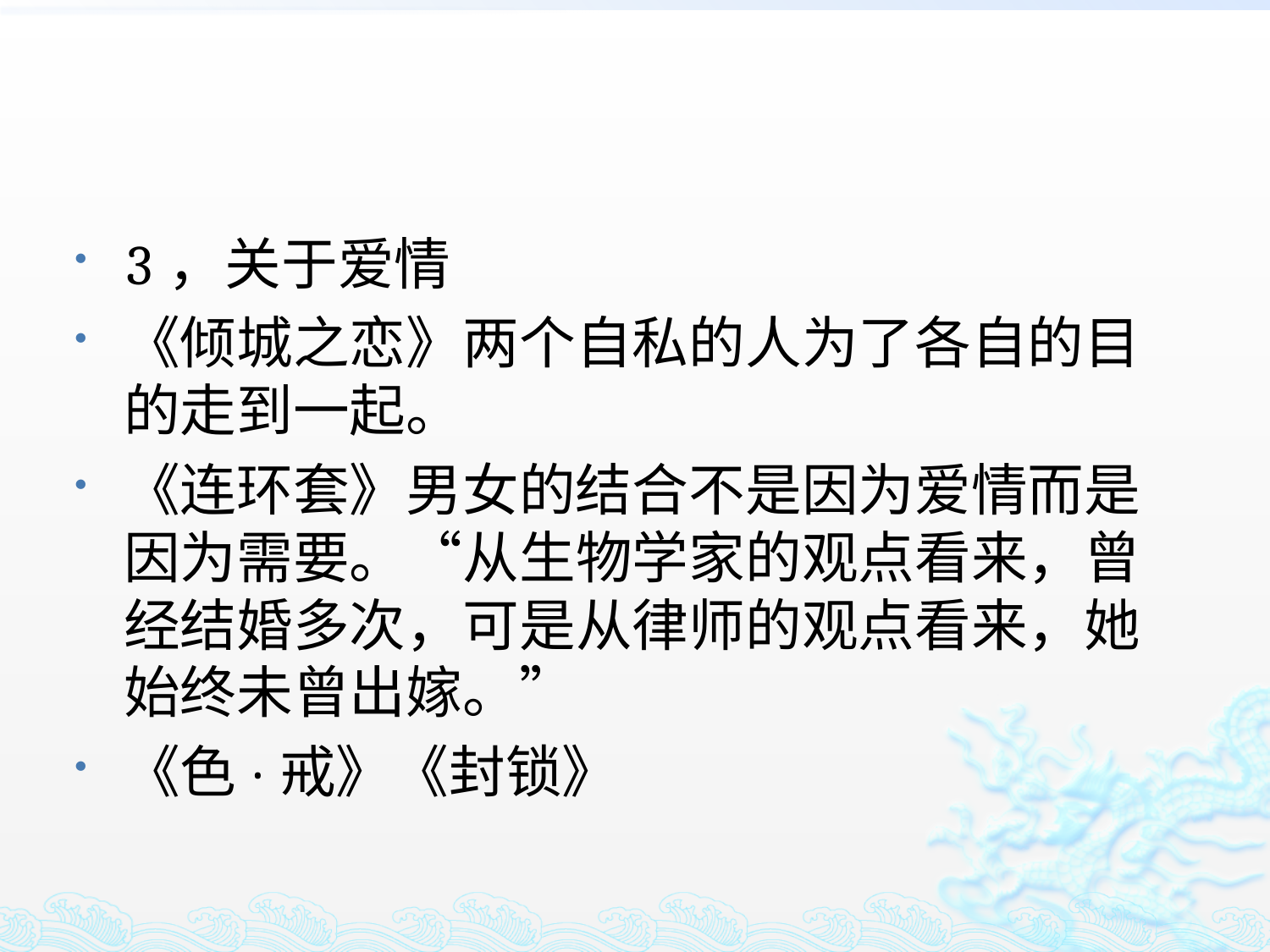

#
3，关于爱情
《倾城之恋》两个自私的人为了各自的目的走到一起。
《连环套》男女的结合不是因为爱情而是因为需要。“从生物学家的观点看来，曾经结婚多次，可是从律师的观点看来，她始终未曾出嫁。”
《色·戒》《封锁》